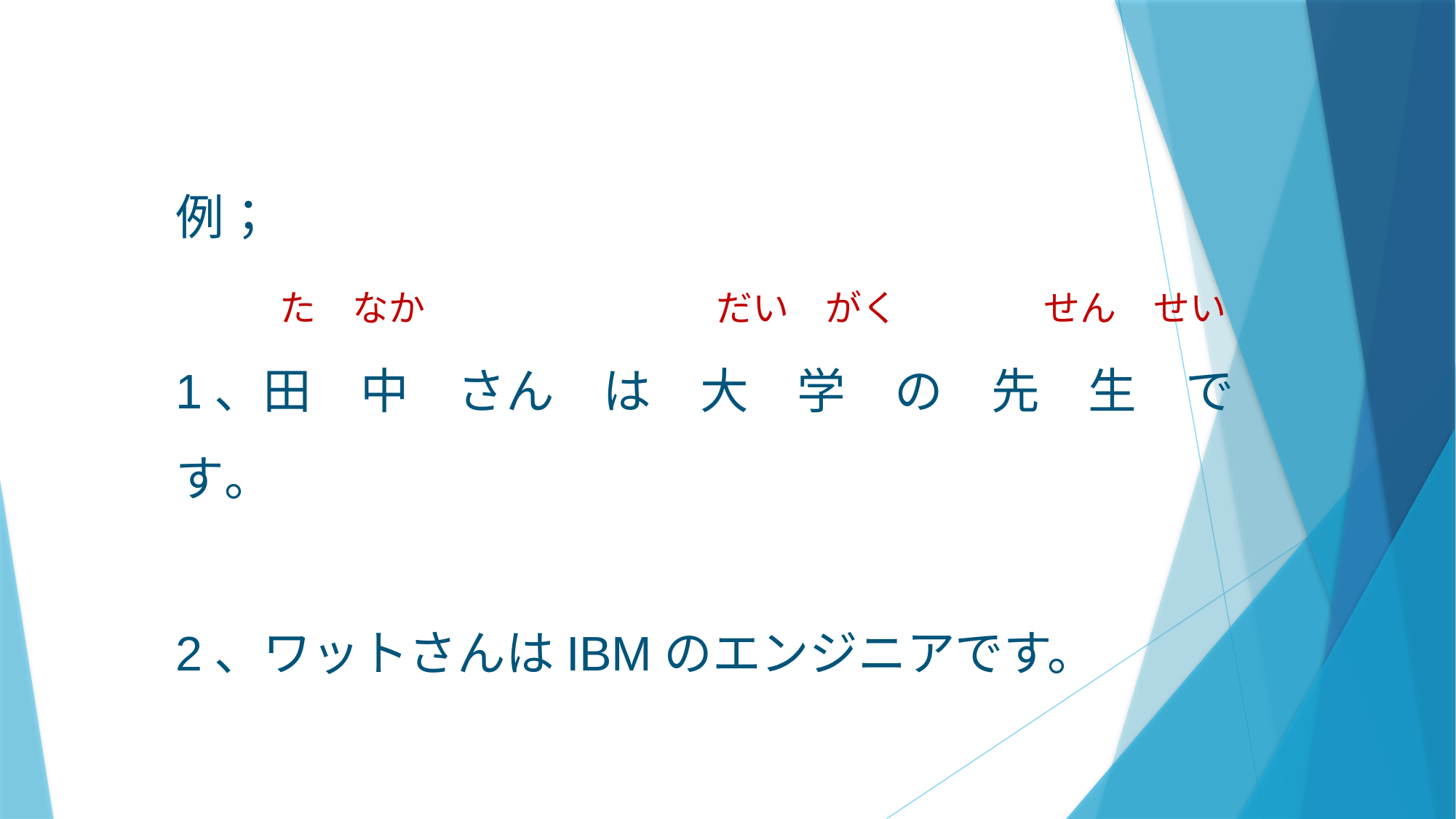

例；
    　た　なか　　　　　　　　だい　がく　　　　せん　せい
1、田　中　さん　は　大　学　の　先　生　です。

2、ワットさんはIBMのエンジニアです。